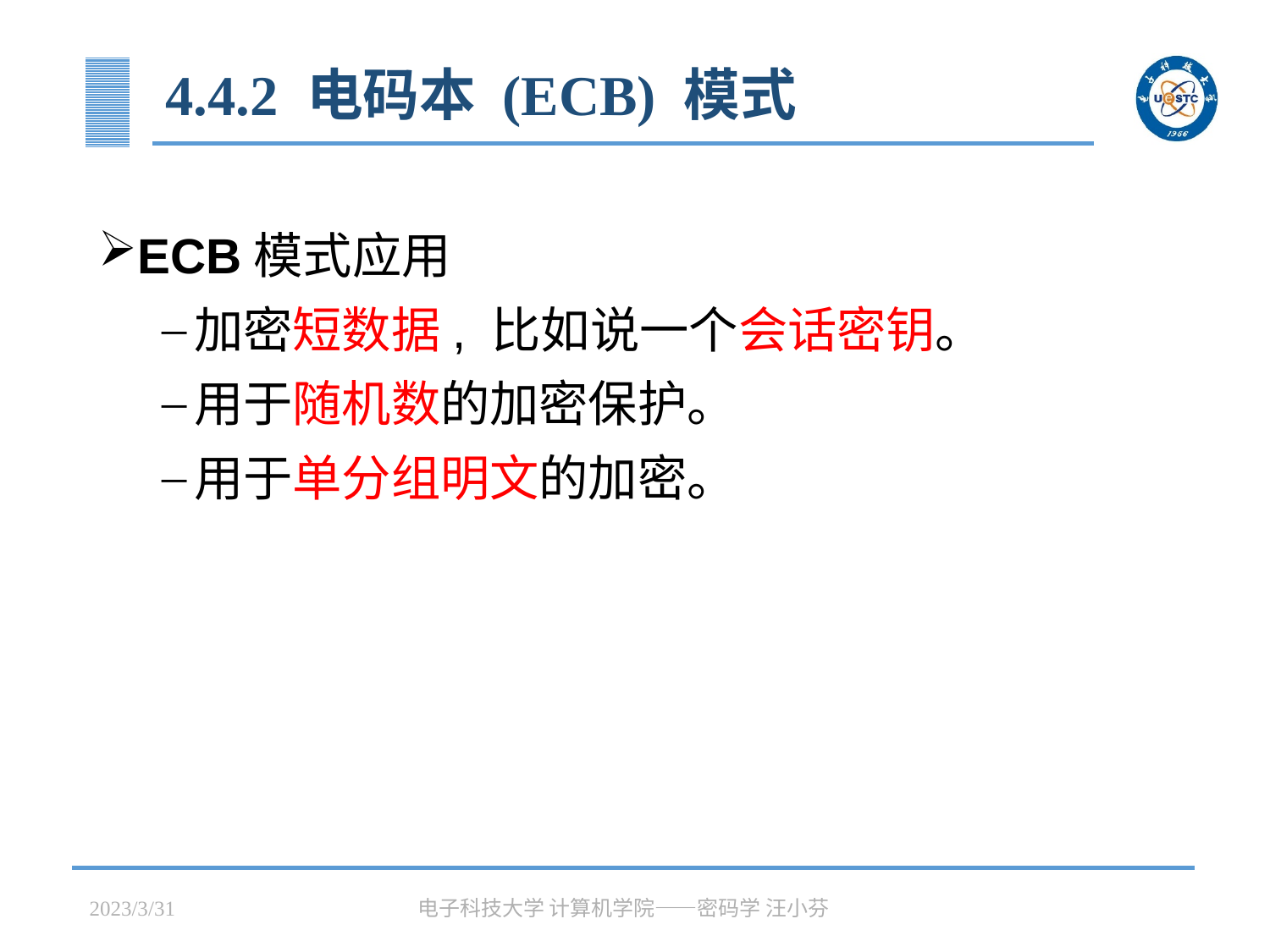

# 4.4.2 电码本 (ECB) 模式
ECB模式应用
加密短数据, 比如说一个会话密钥。
用于随机数的加密保护。
用于单分组明文的加密。

2023/3/31
电子科技大学 计算机学院——密码学 汪小芬